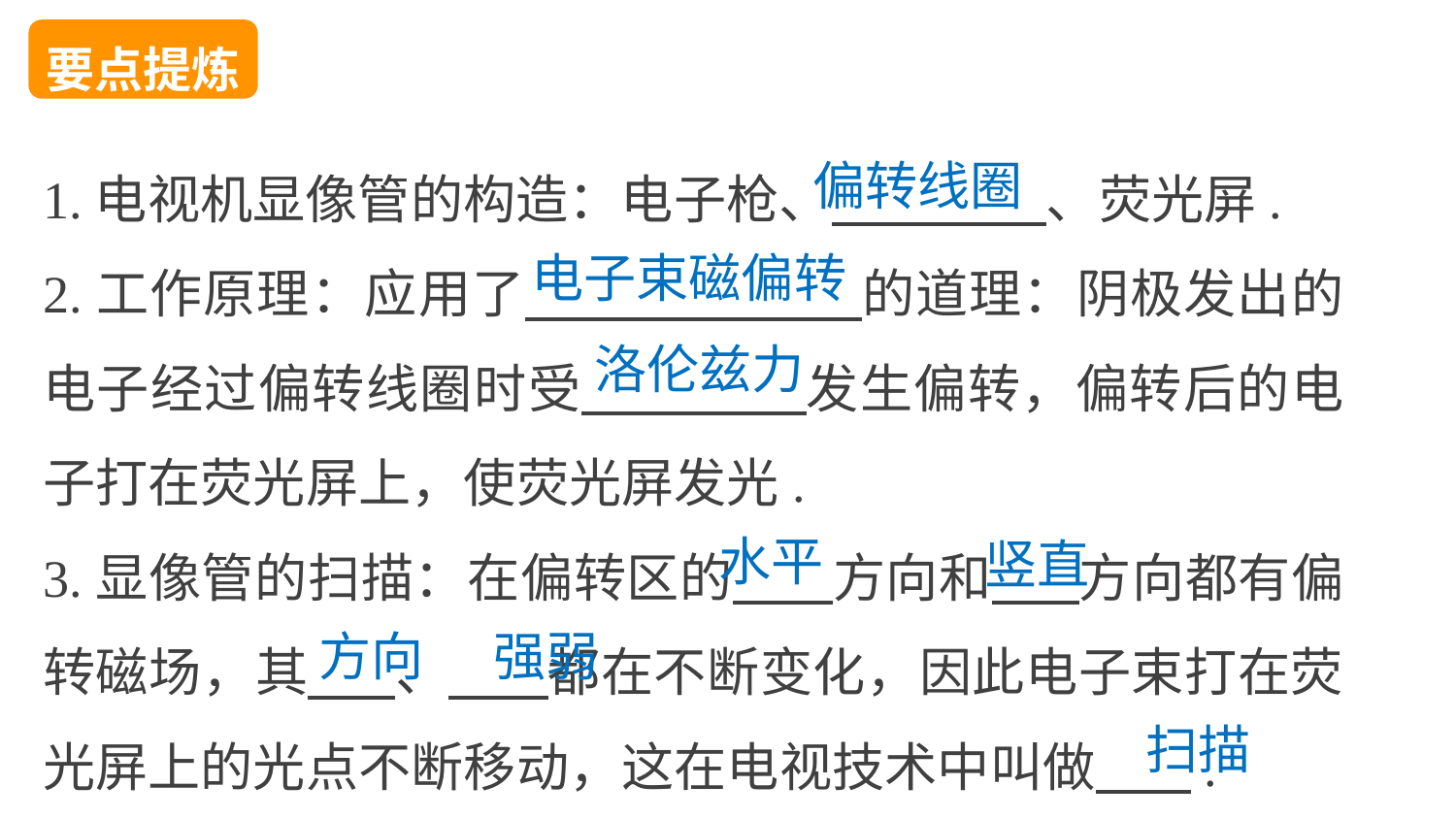

要点提炼
1.电视机显像管的构造：电子枪、                  、荧光屏.
2.工作原理：应用了                          的道理：阴极发出的电子经过偏转线圈时受                 发生偏转，偏转后的电子打在荧光屏上，使荧光屏发光.
3.显像管的扫描：在偏转区的        方向和       方向都有偏转磁场，其       、        都在不断变化，因此电子束打在荧光屏上的光点不断移动，这在电视技术中叫做        .
偏转线圈
电子束磁偏转
洛伦兹力
水平
竖直
方向
强弱
扫描